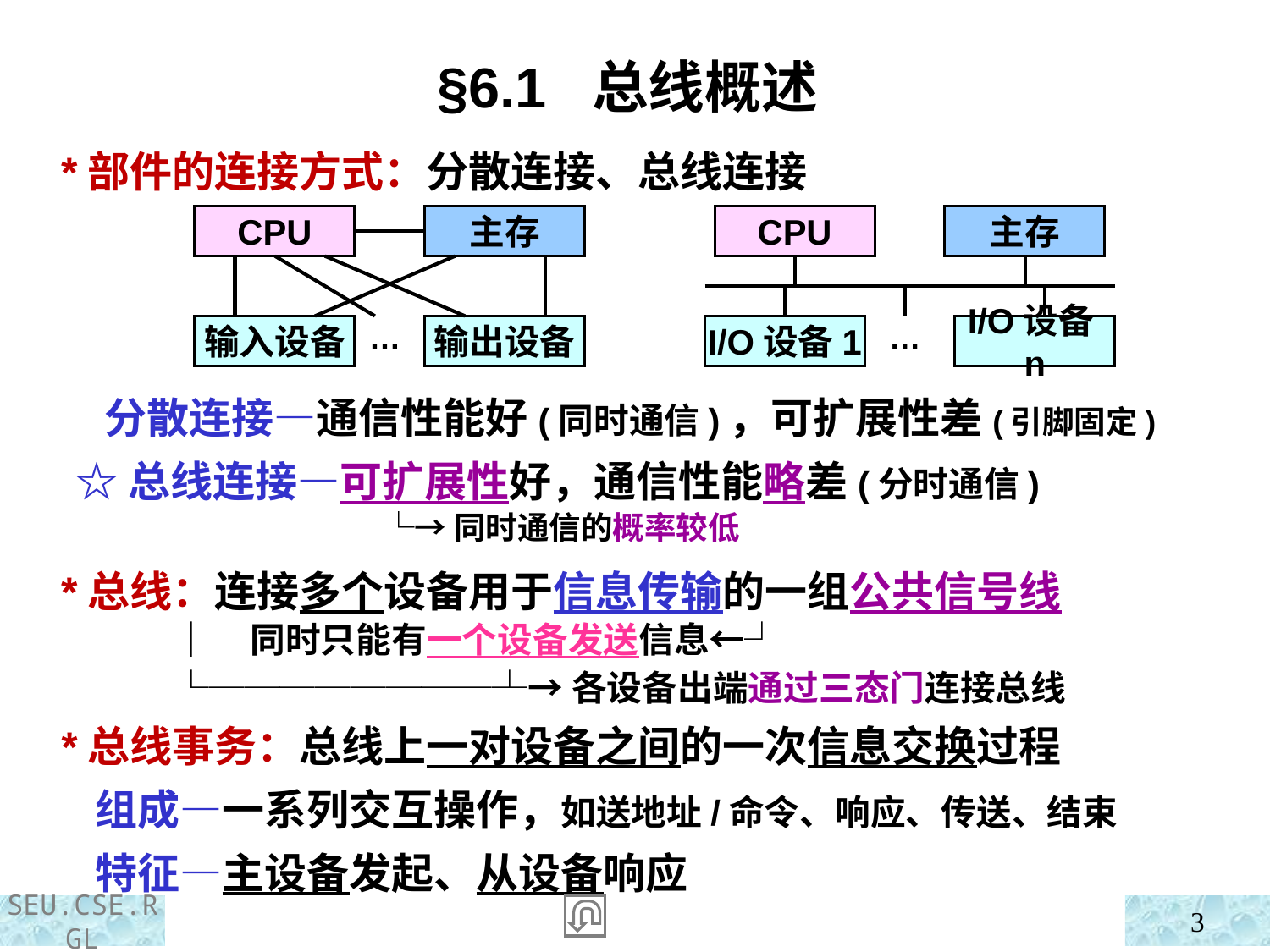

§6.1  总线概述
  *部件的连接方式：分散连接、总线连接
CPU
主存
CPU
主存
输出设备
输入设备
I/O设备1
I/O设备n
…
…
      分散连接—通信性能好(同时通信)，可扩展性差(引脚固定)
    ☆总线连接—可扩展性好，通信性能略差(分时通信)
                                                └→同时通信的概率较低
  *总线：连接多个设备用于信息传输的一组公共信号线
                 │    同时只能有一个设备发送信息←┘
                 └────────┴→各设备出端通过三态门连接总线
  *总线事务：总线上一对设备之间的一次信息交换过程
     组成—一系列交互操作，如送地址/命令、响应、传送、结束
     特征—主设备发起、从设备响应

3